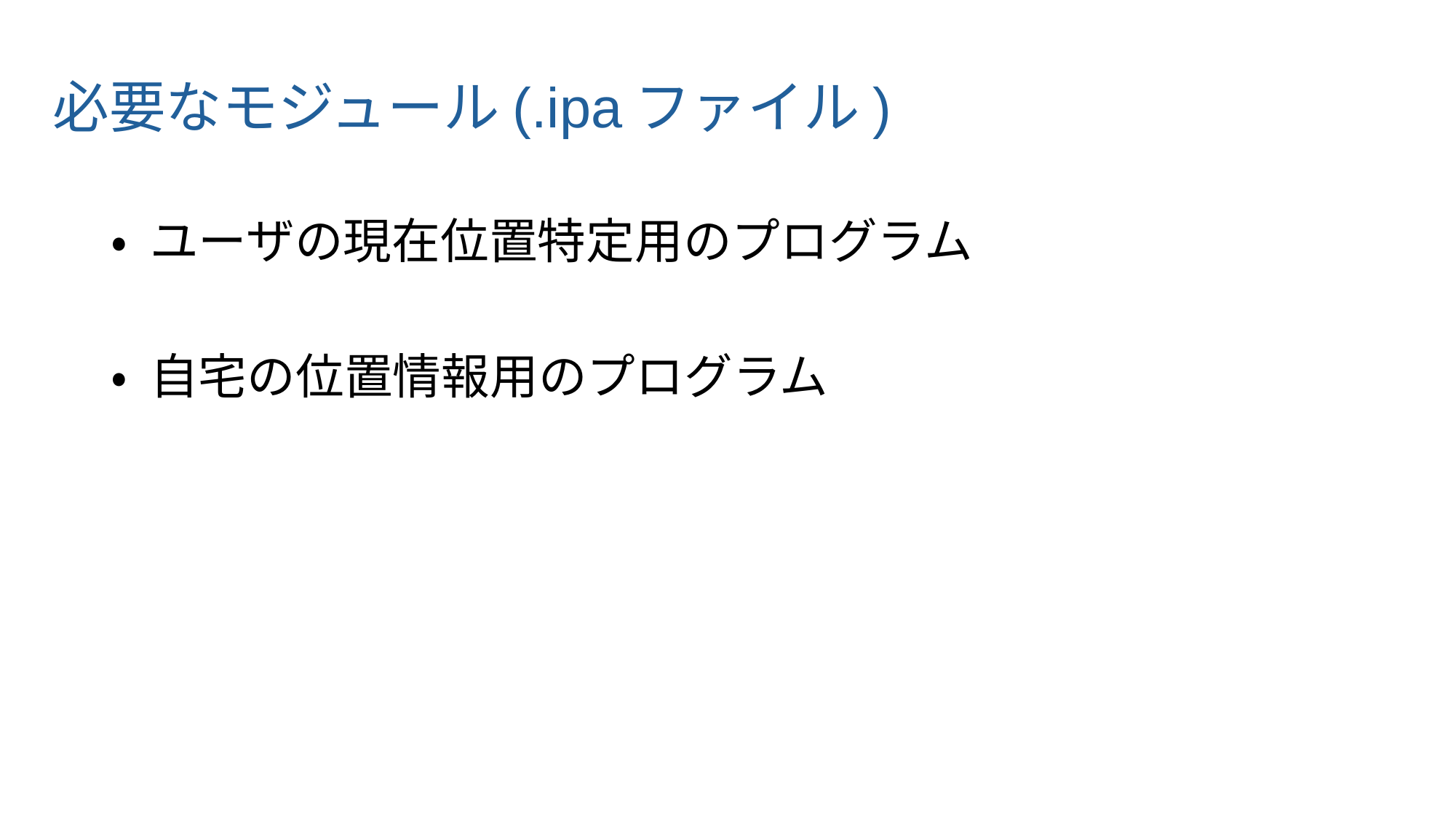

# 必要なモジュール(.ipaファイル)
• ユーザの現在位置特定用のプログラム

• 自宅の位置情報用のプログラム